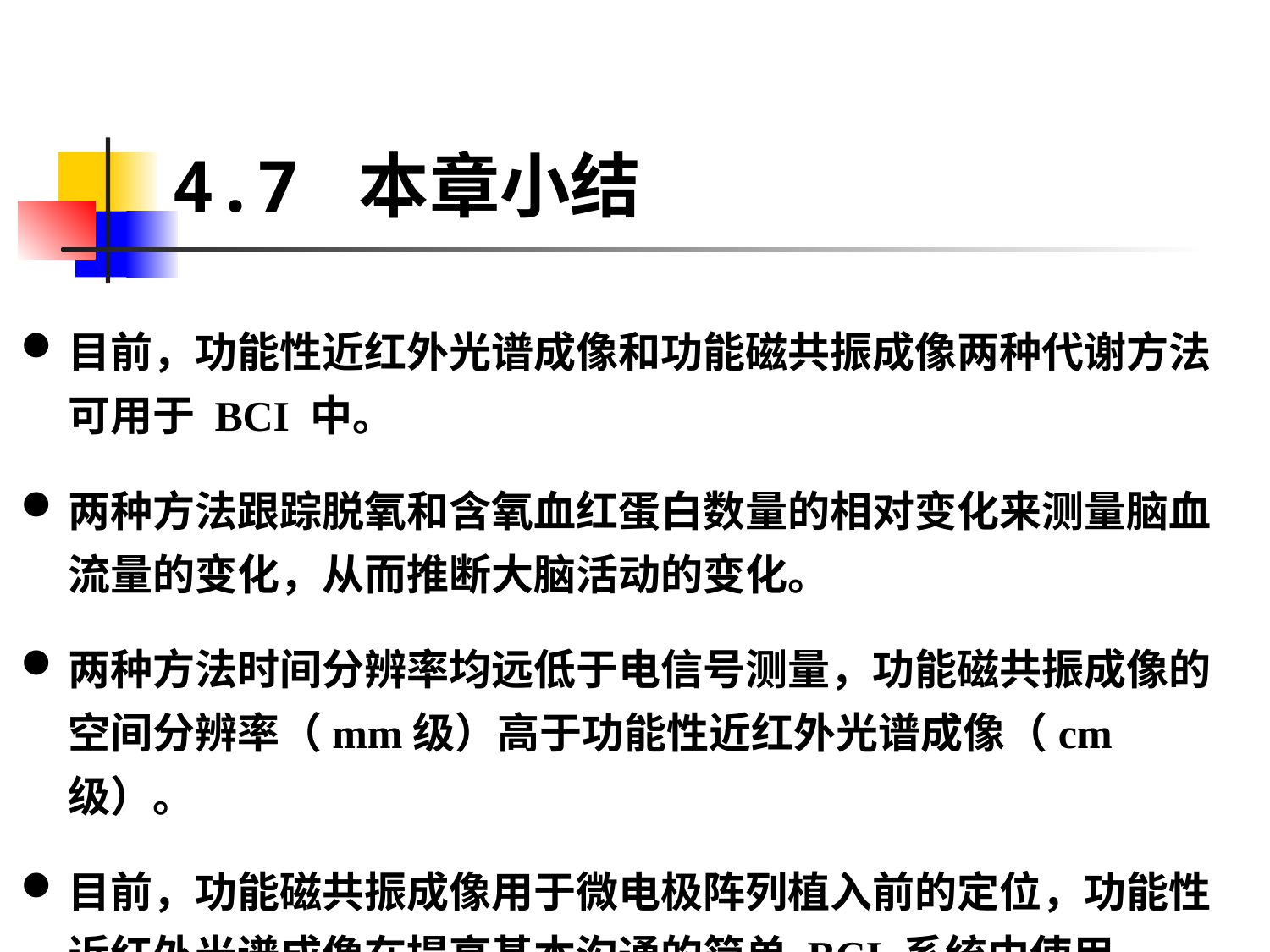

# 4.7 本章小结
目前，功能性近红外光谱成像和功能磁共振成像两种代谢方法可用于 BCI 中。
两种方法跟踪脱氧和含氧血红蛋白数量的相对变化来测量脑血流量的变化，从而推断大脑活动的变化。
两种方法时间分辨率均远低于电信号测量，功能磁共振成像的空间分辨率（mm级）高于功能性近红外光谱成像（cm级）。
目前，功能磁共振成像用于微电极阵列植入前的定位，功能性近红外光谱成像在提高基本沟通的简单 BCI 系统中使用。